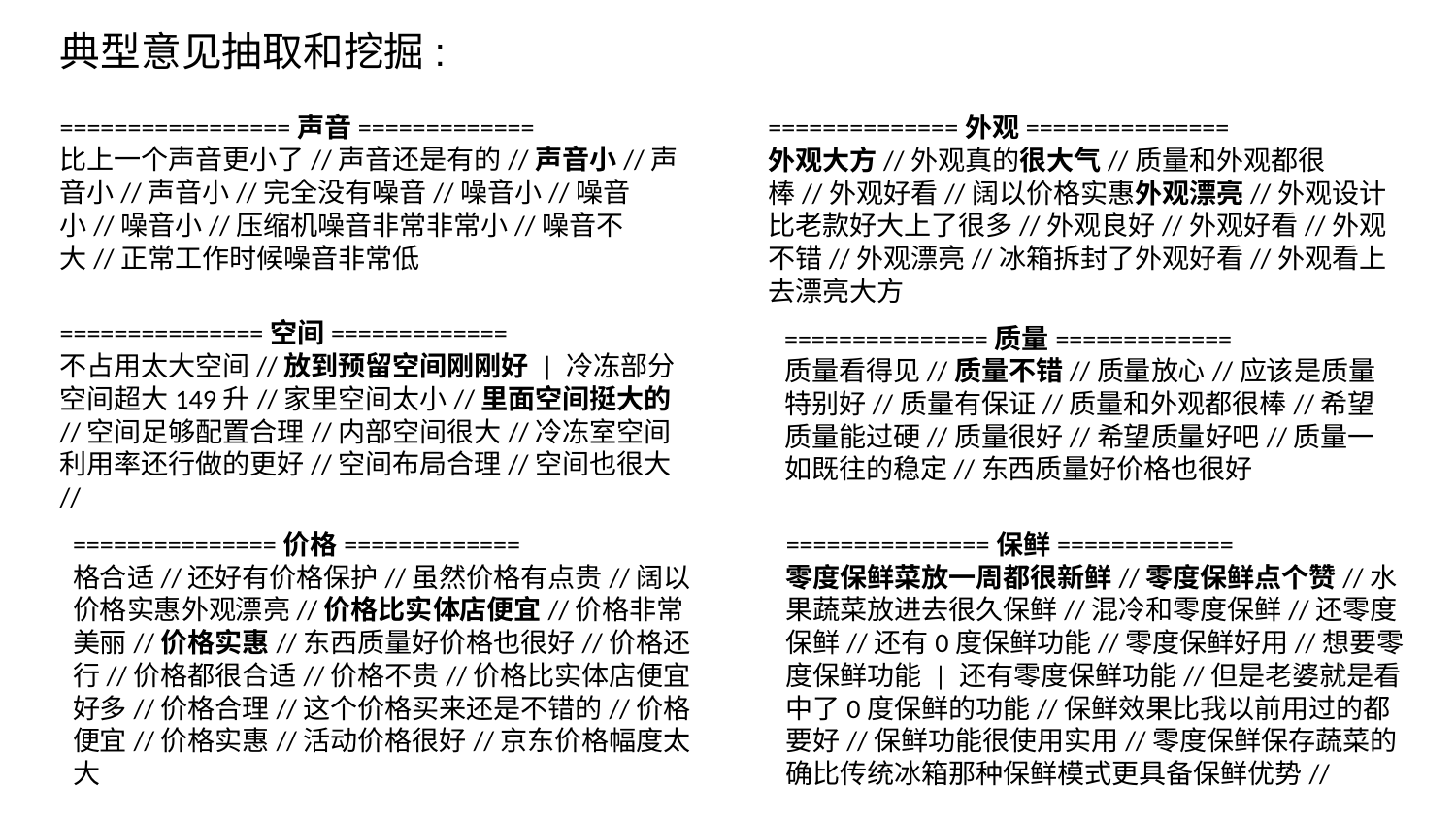

# 典型意见抽取和挖掘:
=================声音=============
比上一个声音更小了//声音还是有的//声音小//声音小//声音小//完全没有噪音//噪音小//噪音小//噪音小//压缩机噪音非常非常小//噪音不大//正常工作时候噪音非常低
==============外观===============
外观大方//外观真的很大气//质量和外观都很棒//外观好看//阔以价格实惠外观漂亮//外观设计比老款好大上了很多//外观良好//外观好看//外观不错//外观漂亮//冰箱拆封了外观好看//外观看上去漂亮大方
===============空间=============
不占用太大空间//放到预留空间刚刚好 | 冷冻部分空间超大149升//家里空间太小//里面空间挺大的//空间足够配置合理//内部空间很大//冷冻室空间利用率还行做的更好//空间布局合理//空间也很大//
===============质量=============
质量看得见//质量不错//质量放心//应该是质量特别好//质量有保证//质量和外观都很棒//希望质量能过硬//质量很好//希望质量好吧//质量一如既往的稳定//东西质量好价格也很好
===============价格=============
格合适//还好有价格保护//虽然价格有点贵//阔以价格实惠外观漂亮//价格比实体店便宜//价格非常美丽//价格实惠//东西质量好价格也很好//价格还行//价格都很合适//价格不贵//价格比实体店便宜好多//价格合理//这个价格买来还是不错的//价格便宜//价格实惠//活动价格很好//京东价格幅度太大
===============保鲜=============
零度保鲜菜放一周都很新鲜//零度保鲜点个赞//水果蔬菜放进去很久保鲜//混冷和零度保鲜//还零度保鲜//还有0度保鲜功能//零度保鲜好用//想要零度保鲜功能 | 还有零度保鲜功能//但是老婆就是看中了0度保鲜的功能//保鲜效果比我以前用过的都要好//保鲜功能很使用实用//零度保鲜保存蔬菜的确比传统冰箱那种保鲜模式更具备保鲜优势//